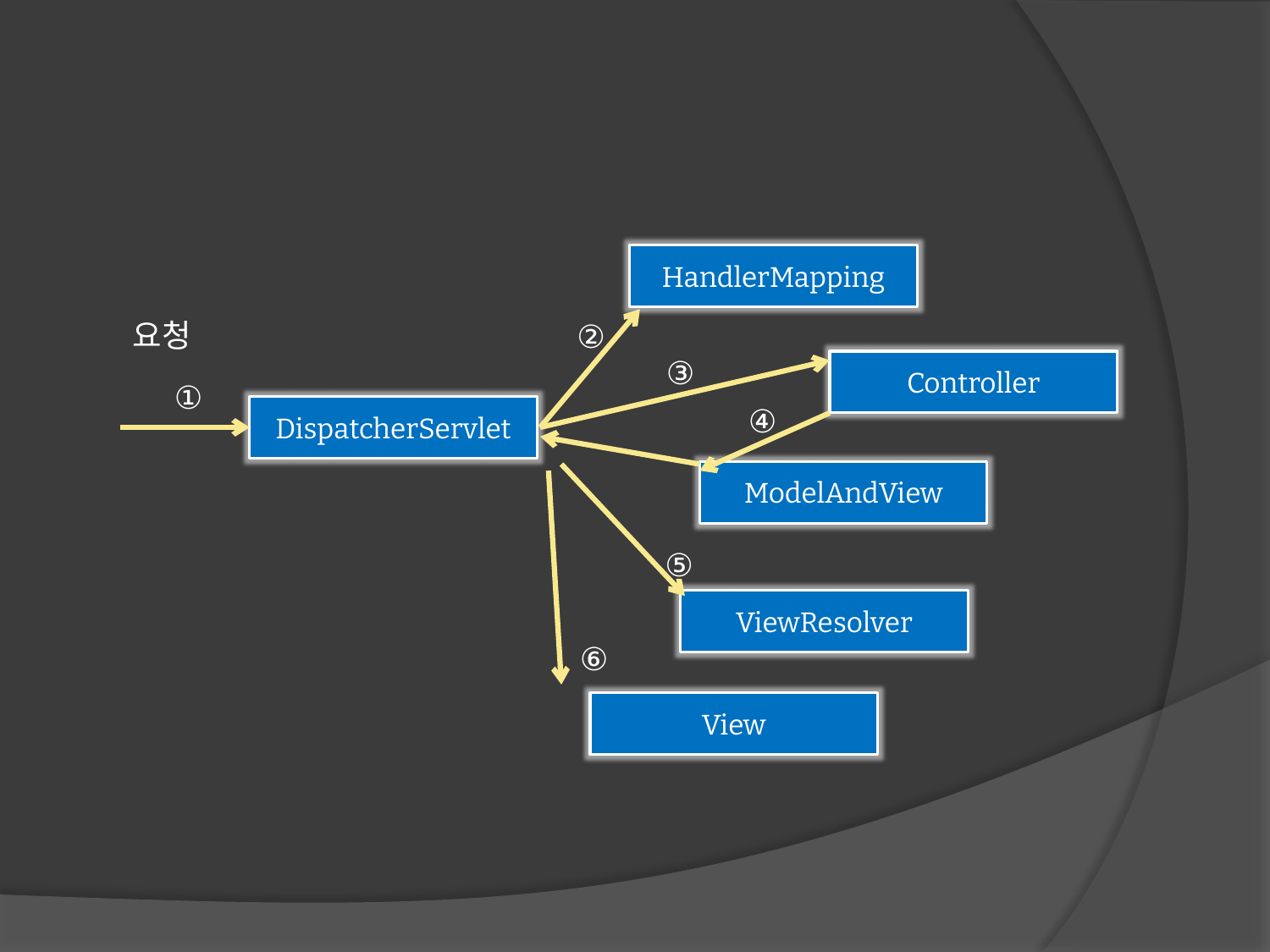

#

HandlerMapping
요청
②
③
Controller
①
④
DispatcherServlet
ModelAndView
⑤
ViewResolver
⑥
View